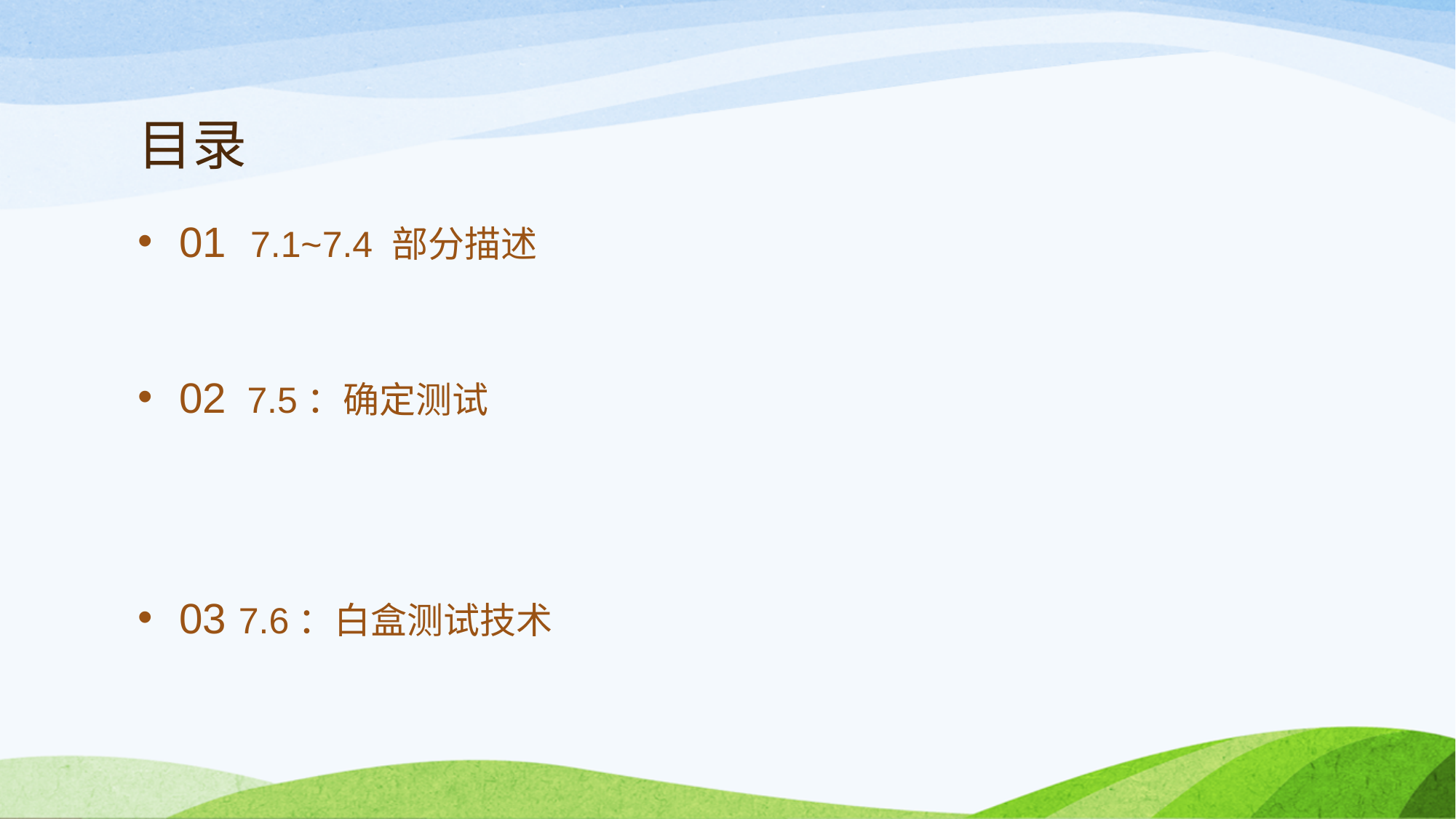

# 目录
01  7.1~7.4 部分描述

02  7.5：确定测试

03 7.6：白盒测试技术